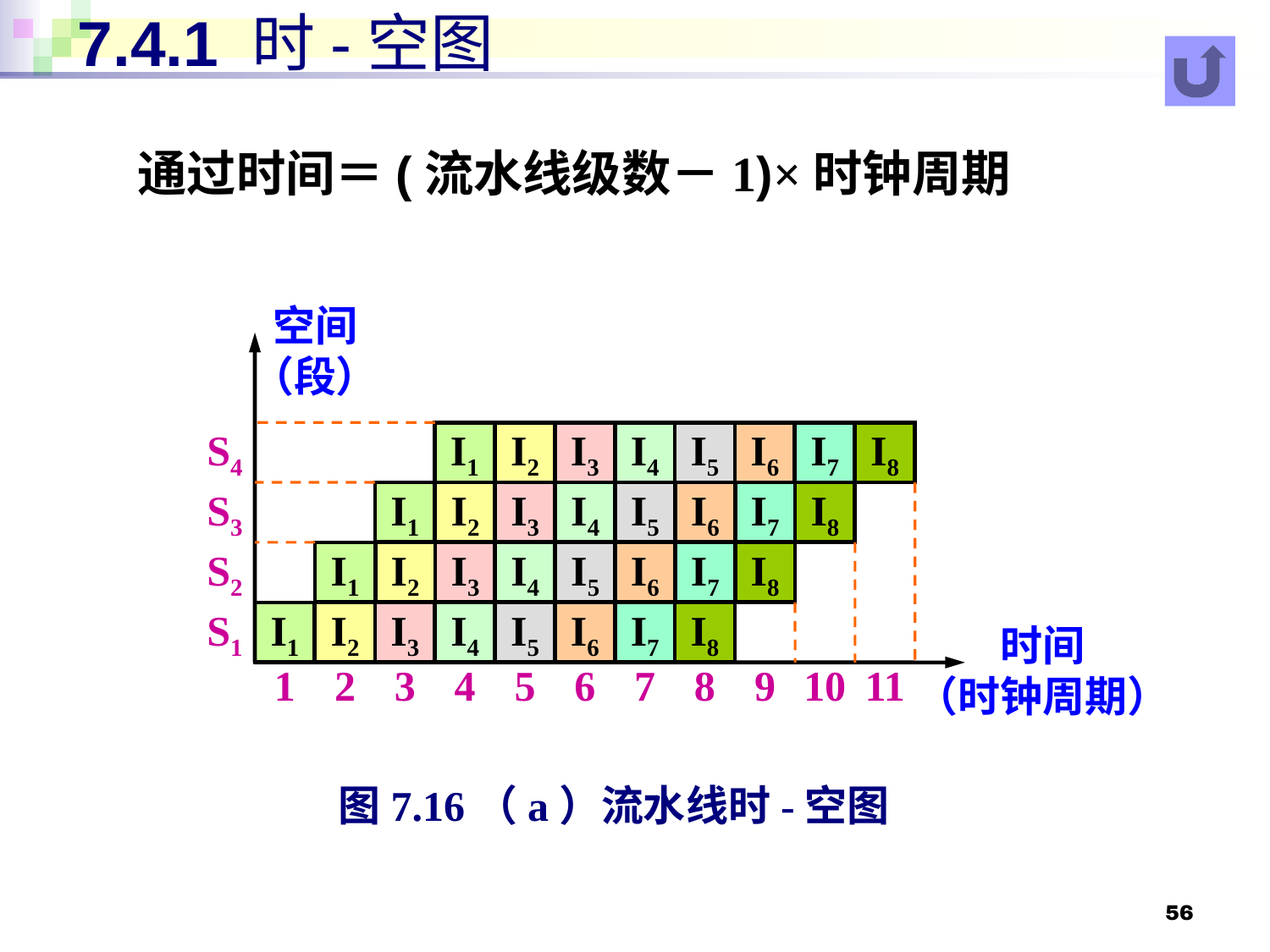

# 7.4.1 时-空图

通过时间＝(流水线级数－1)×时钟周期
空间
（段）

S4

I1
I2
I3
I4
I5
I6
I7
I8
S3

I1
I2
I3
I4
I5
I6
I7
I8

S2

I1
I2
I3
I4
I5
I6
I7
I8

S1
I1
I2
I3
I4
I5
I6
I7
I8

时间
（时钟周期）
1
2
3
4
5
6
7
8
9
10
11

图7.16（a）流水线时-空图
56